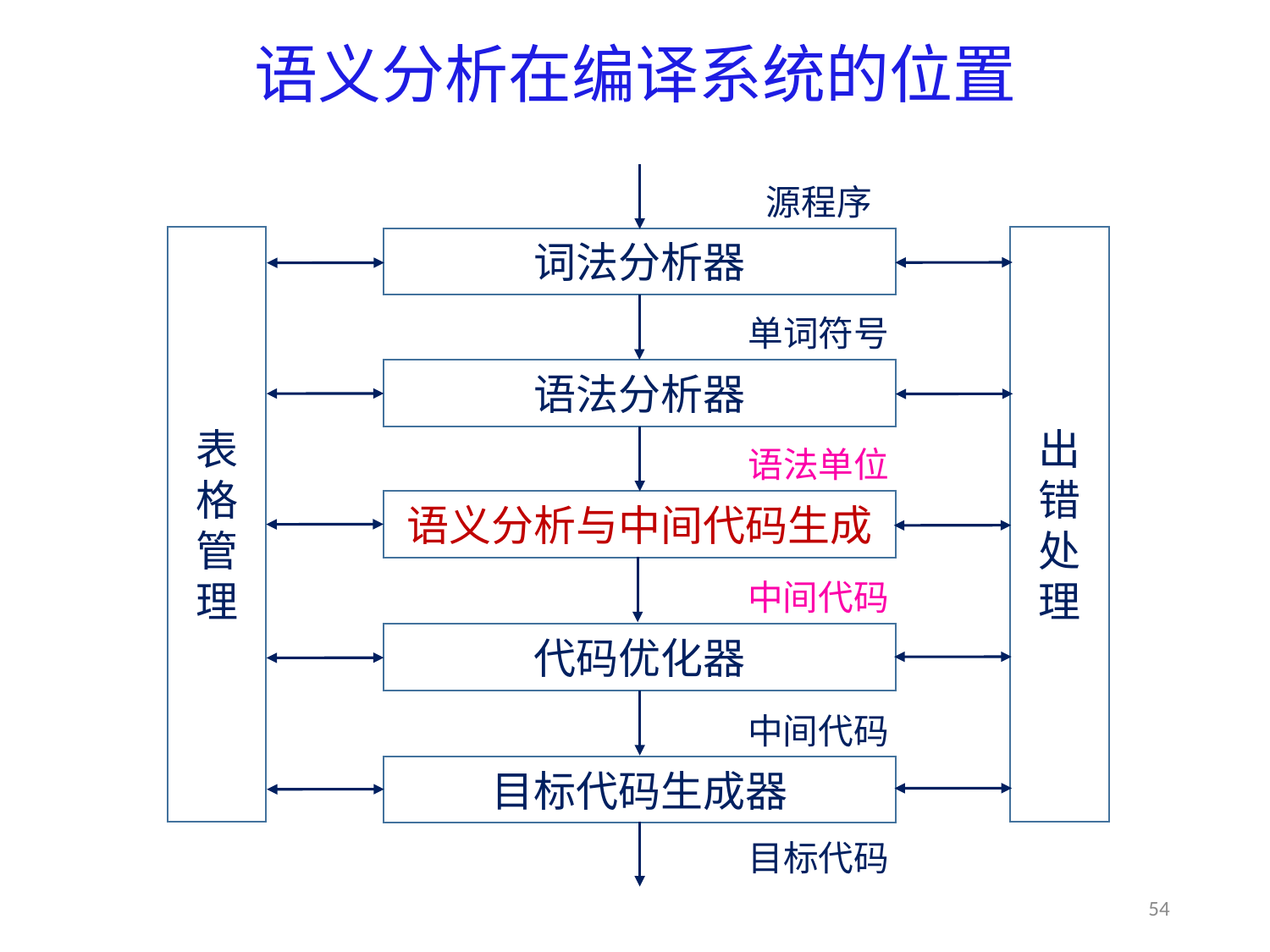

# 语义分析在编译系统的位置
源程序
表格管理
出错处理
词法分析器
单词符号
语法分析器
语法单位
语义分析与中间代码生成
中间代码
代码优化器
中间代码
目标代码生成器
目标代码
54